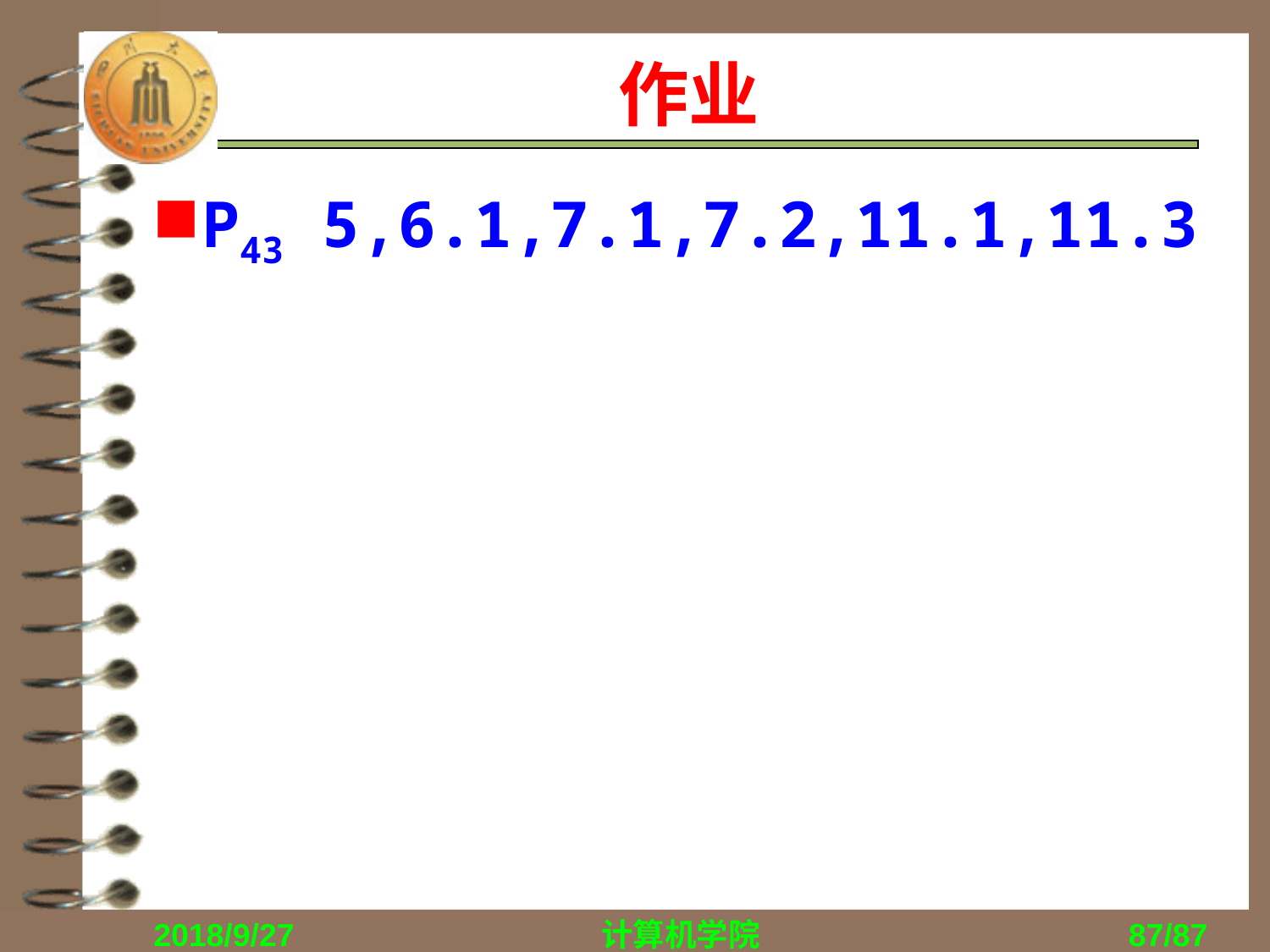

# 作业
P43 5,6.1,7.1,7.2,11.1,11.3
2018/9/27
计算机学院
87/87